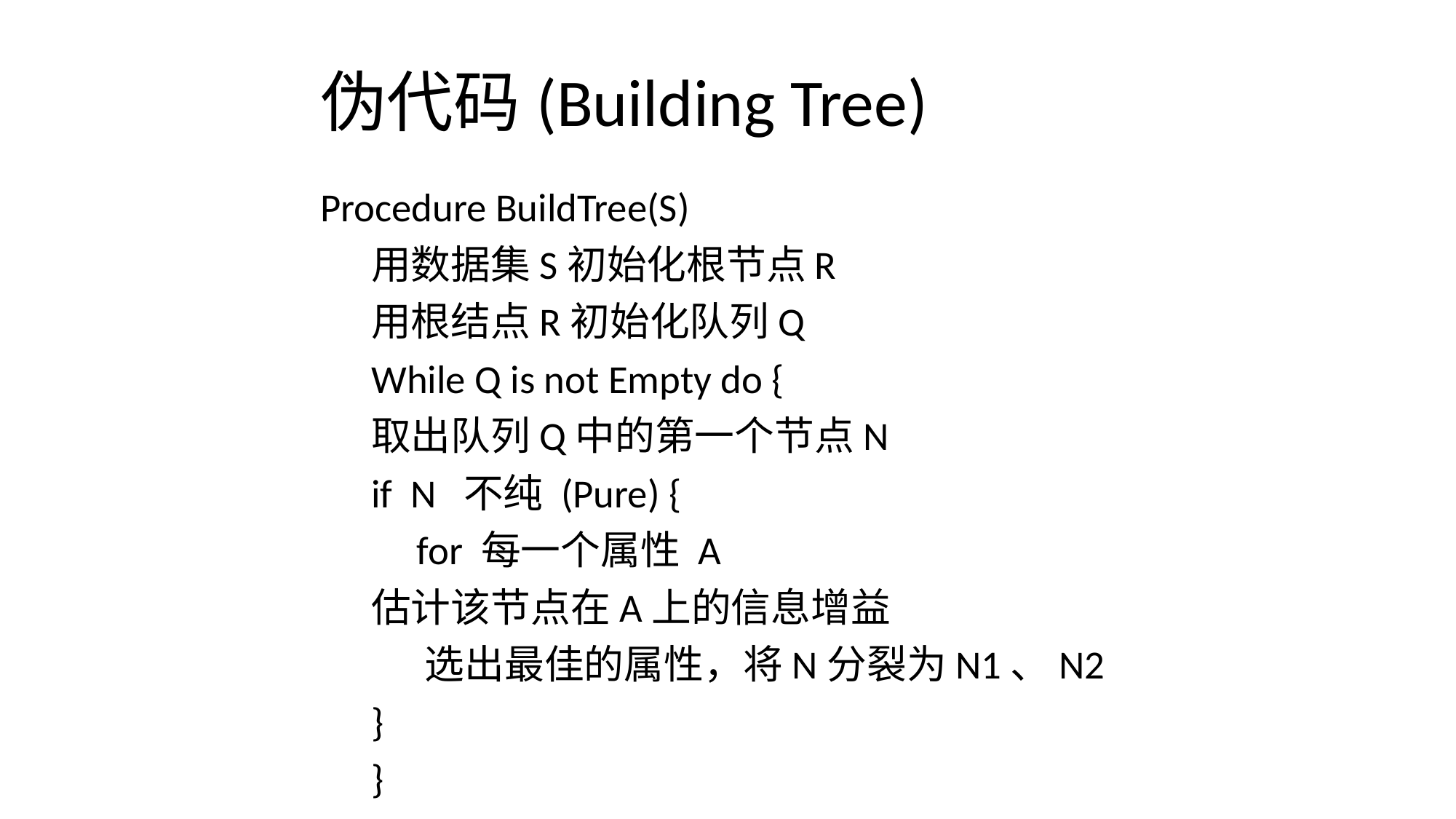

# 伪代码(Building Tree)
Procedure BuildTree(S)
	用数据集S初始化根节点R
	用根结点R初始化队列Q
	While Q is not Empty do {
		取出队列Q中的第一个节点N
		if  N  不纯 (Pure) {
		     for 每一个属性 A
			估计该节点在A上的信息增益
		     选出最佳的属性，将N分裂为N1、N2
			}
		}